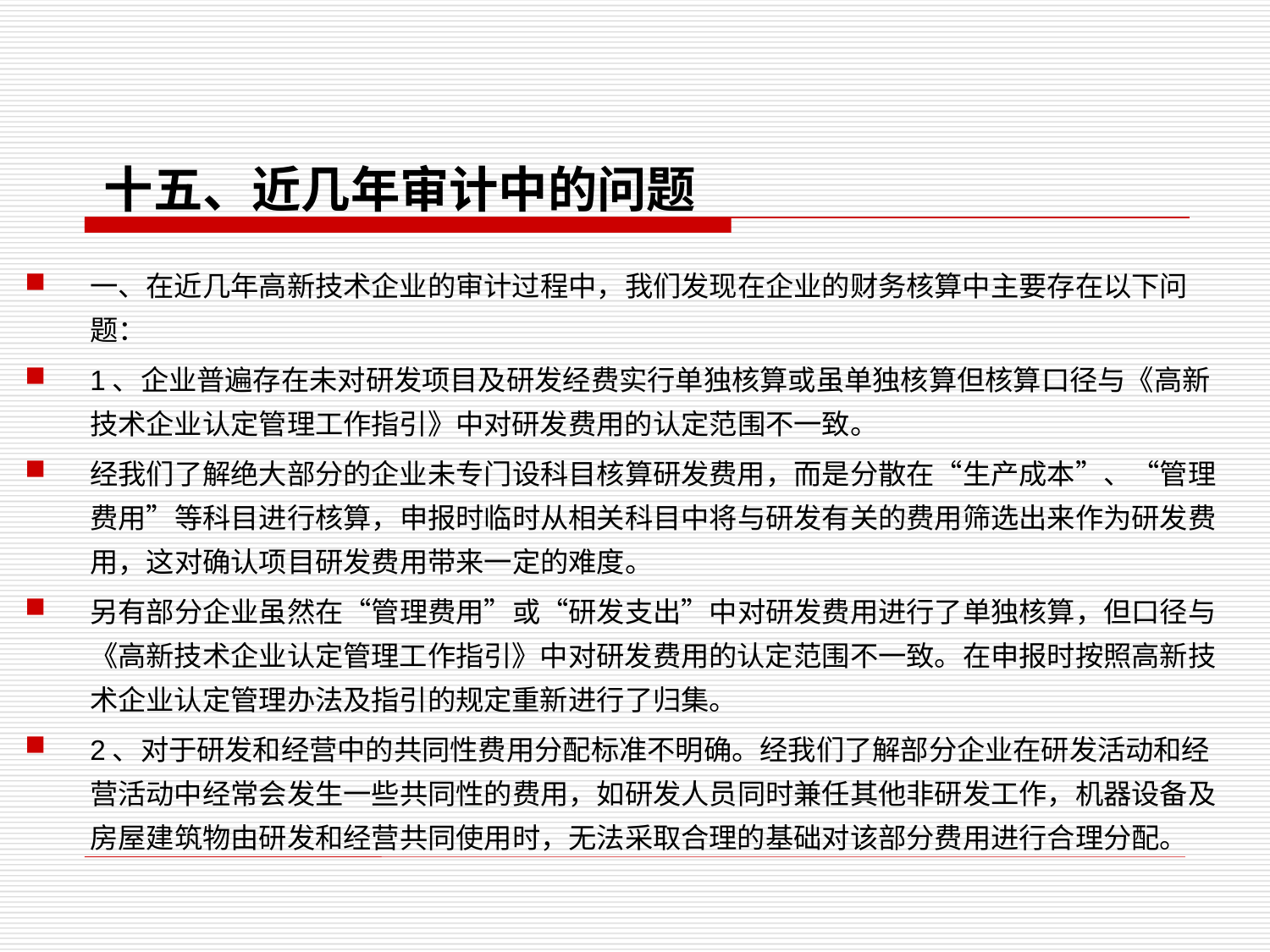

# 十五、近几年审计中的问题
一、在近几年高新技术企业的审计过程中，我们发现在企业的财务核算中主要存在以下问题：
1、企业普遍存在未对研发项目及研发经费实行单独核算或虽单独核算但核算口径与《高新技术企业认定管理工作指引》中对研发费用的认定范围不一致。
经我们了解绝大部分的企业未专门设科目核算研发费用，而是分散在“生产成本”、“管理费用”等科目进行核算，申报时临时从相关科目中将与研发有关的费用筛选出来作为研发费用，这对确认项目研发费用带来一定的难度。
另有部分企业虽然在“管理费用”或“研发支出”中对研发费用进行了单独核算，但口径与《高新技术企业认定管理工作指引》中对研发费用的认定范围不一致。在申报时按照高新技术企业认定管理办法及指引的规定重新进行了归集。
2、对于研发和经营中的共同性费用分配标准不明确。经我们了解部分企业在研发活动和经营活动中经常会发生一些共同性的费用，如研发人员同时兼任其他非研发工作，机器设备及房屋建筑物由研发和经营共同使用时，无法采取合理的基础对该部分费用进行合理分配。